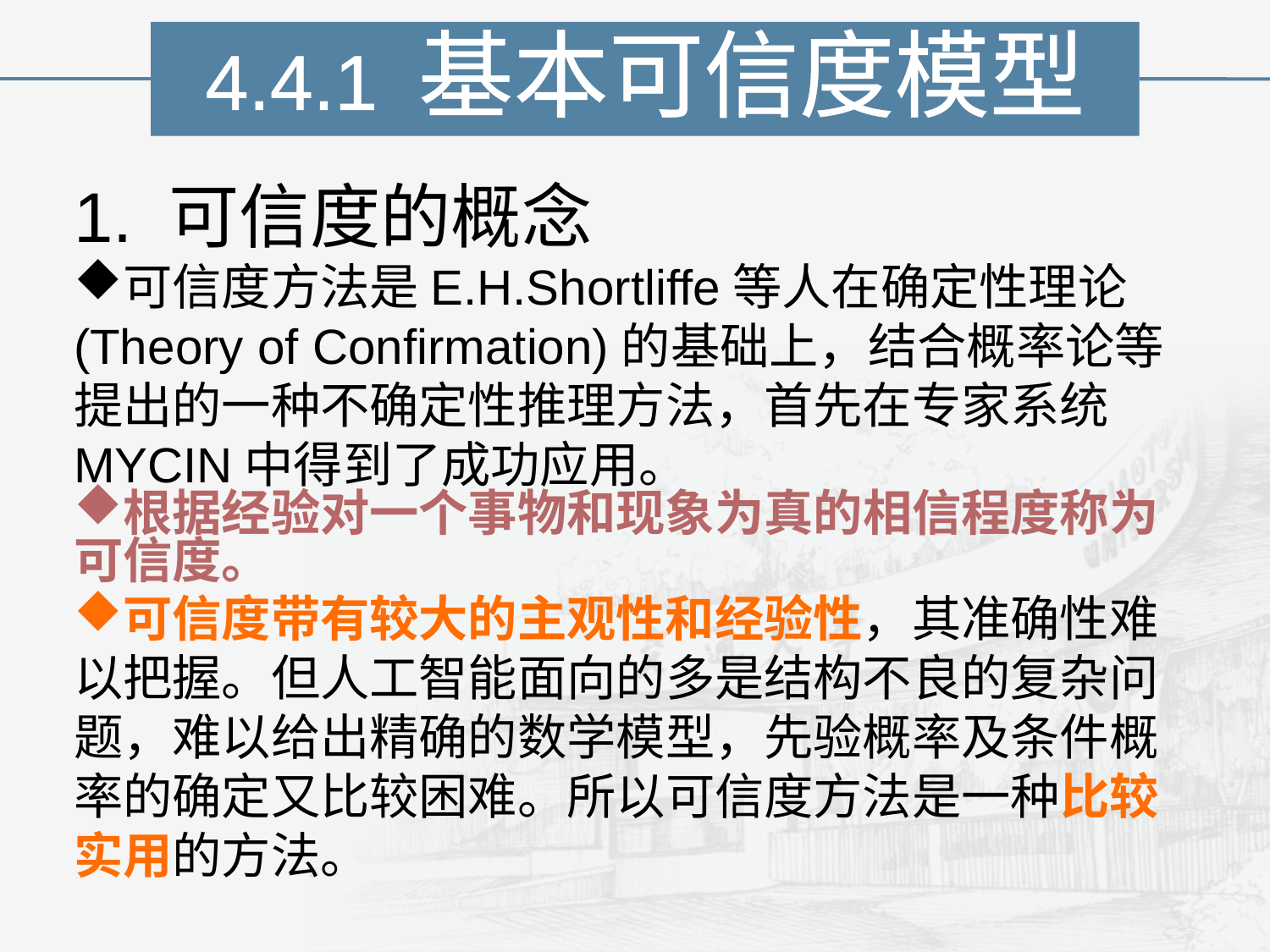

4.4.1 基本可信度模型
1. 可信度的概念
可信度方法是E.H.Shortliffe等人在确定性理论(Theory of Confirmation)的基础上，结合概率论等提出的一种不确定性推理方法，首先在专家系统MYCIN中得到了成功应用。
根据经验对一个事物和现象为真的相信程度称为可信度。
可信度带有较大的主观性和经验性，其准确性难以把握。但人工智能面向的多是结构不良的复杂问题，难以给出精确的数学模型，先验概率及条件概率的确定又比较困难。所以可信度方法是一种比较实用的方法。
65